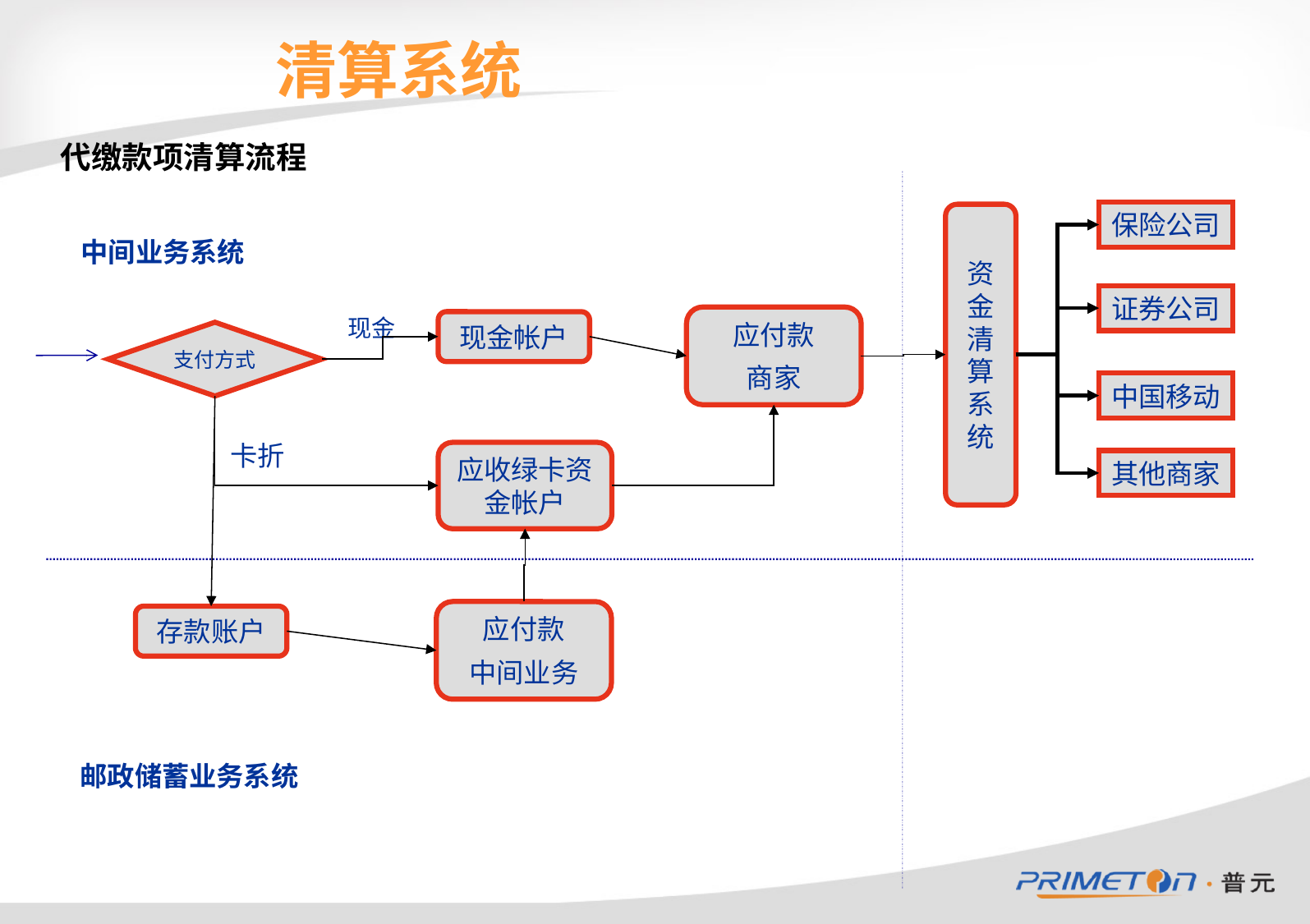

# 清算系统
代缴款项清算流程

保险公司
资金清算系统
中间业务系统
证券公司
应付款
商家
现金
现金帐户
支付方式

中国移动
卡折
应收绿卡资金帐户
其他商家

应付款
中间业务
存款账户
邮政储蓄业务系统